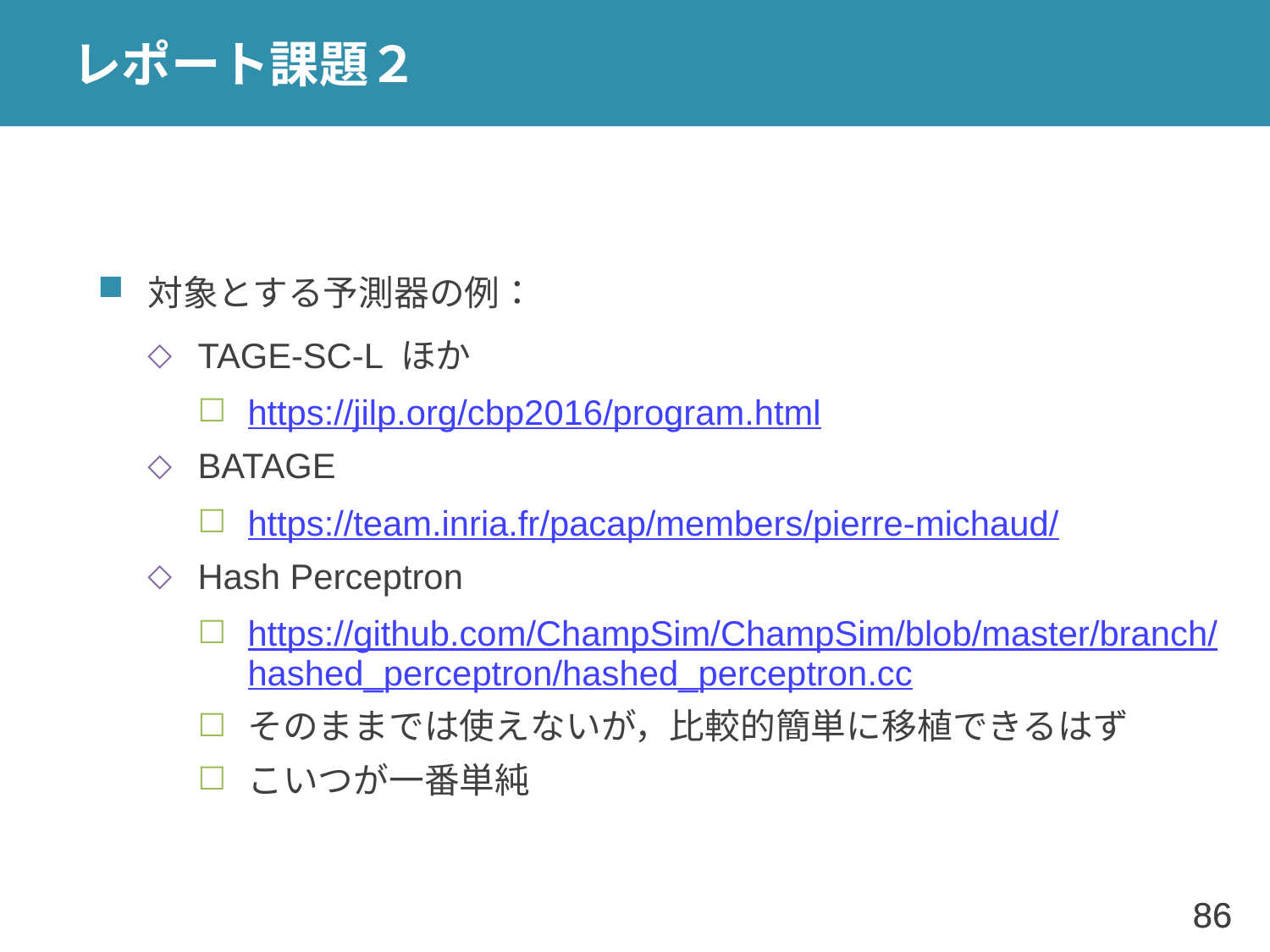

# レポート課題２
対象とする予測器の例：
TAGE-SC-L ほか
https://jilp.org/cbp2016/program.html
BATAGE
https://team.inria.fr/pacap/members/pierre-michaud/
Hash Perceptron
https://github.com/ChampSim/ChampSim/blob/master/branch/hashed_perceptron/hashed_perceptron.cc
そのままでは使えないが，比較的簡単に移植できるはず
こいつが一番単純